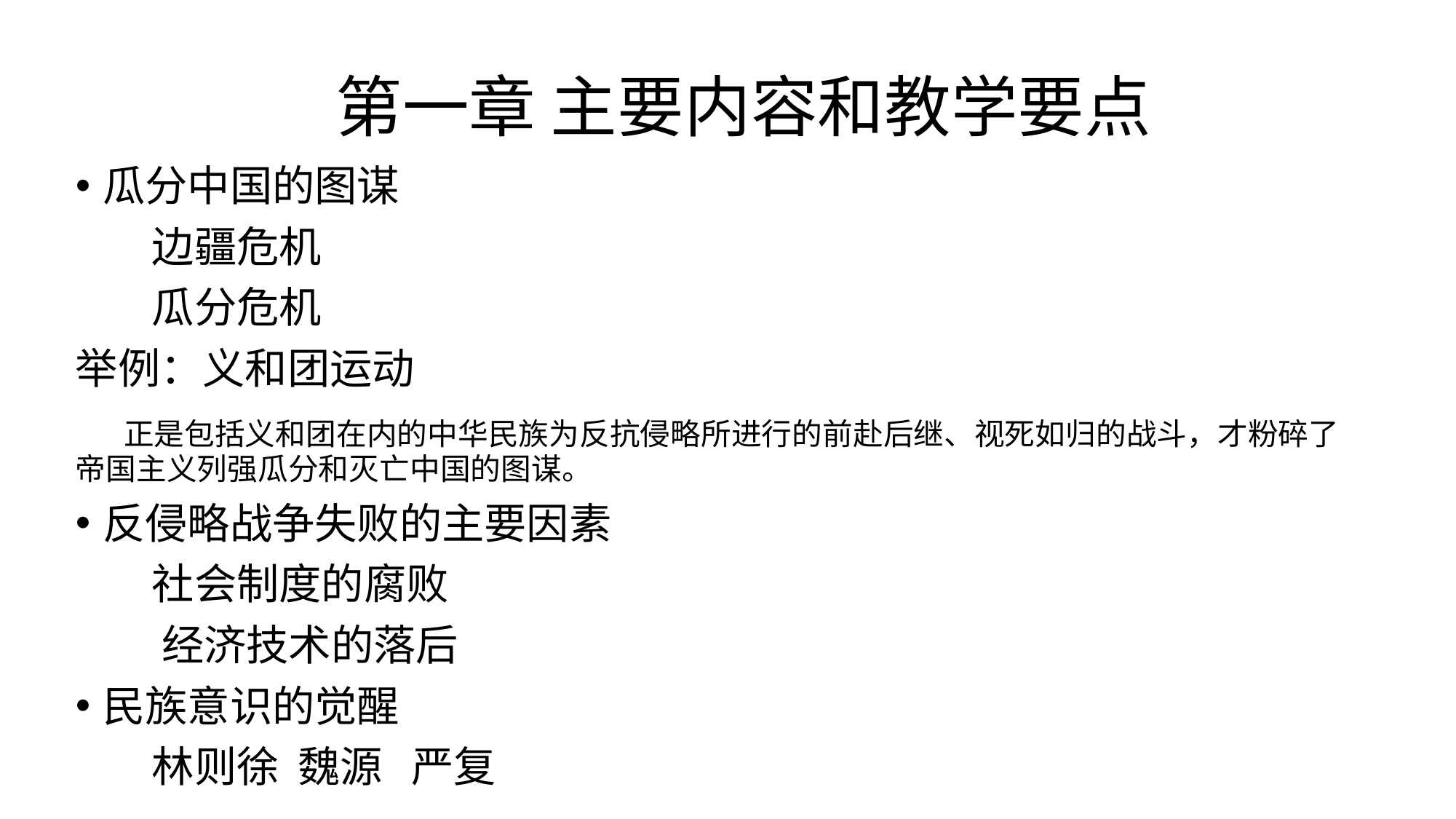

# 第一章 主要内容和教学要点
瓜分中国的图谋
       边疆危机
       瓜分危机
举例：义和团运动
    正是包括义和团在内的中华民族为反抗侵略所进行的前赴后继、视死如归的战斗，才粉碎了帝国主义列强瓜分和灭亡中国的图谋。
反侵略战争失败的主要因素
       社会制度的腐败
        经济技术的落后
民族意识的觉醒
       林则徐  魏源   严复